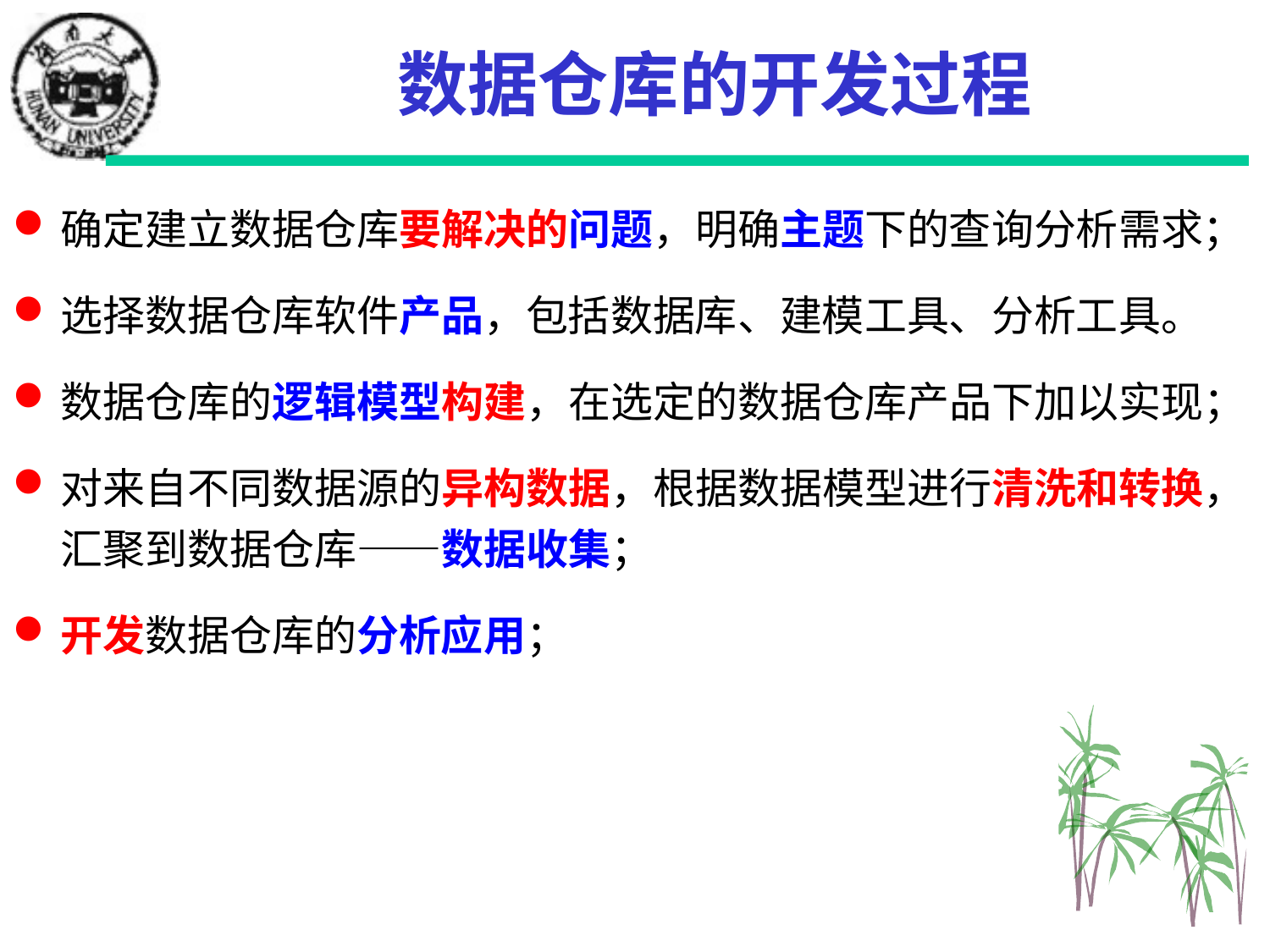

# 数据仓库的开发过程
确定建立数据仓库要解决的问题，明确主题下的查询分析需求；
选择数据仓库软件产品，包括数据库、建模工具、分析工具。
数据仓库的逻辑模型构建，在选定的数据仓库产品下加以实现；
对来自不同数据源的异构数据，根据数据模型进行清洗和转换，汇聚到数据仓库——数据收集；
开发数据仓库的分析应用；